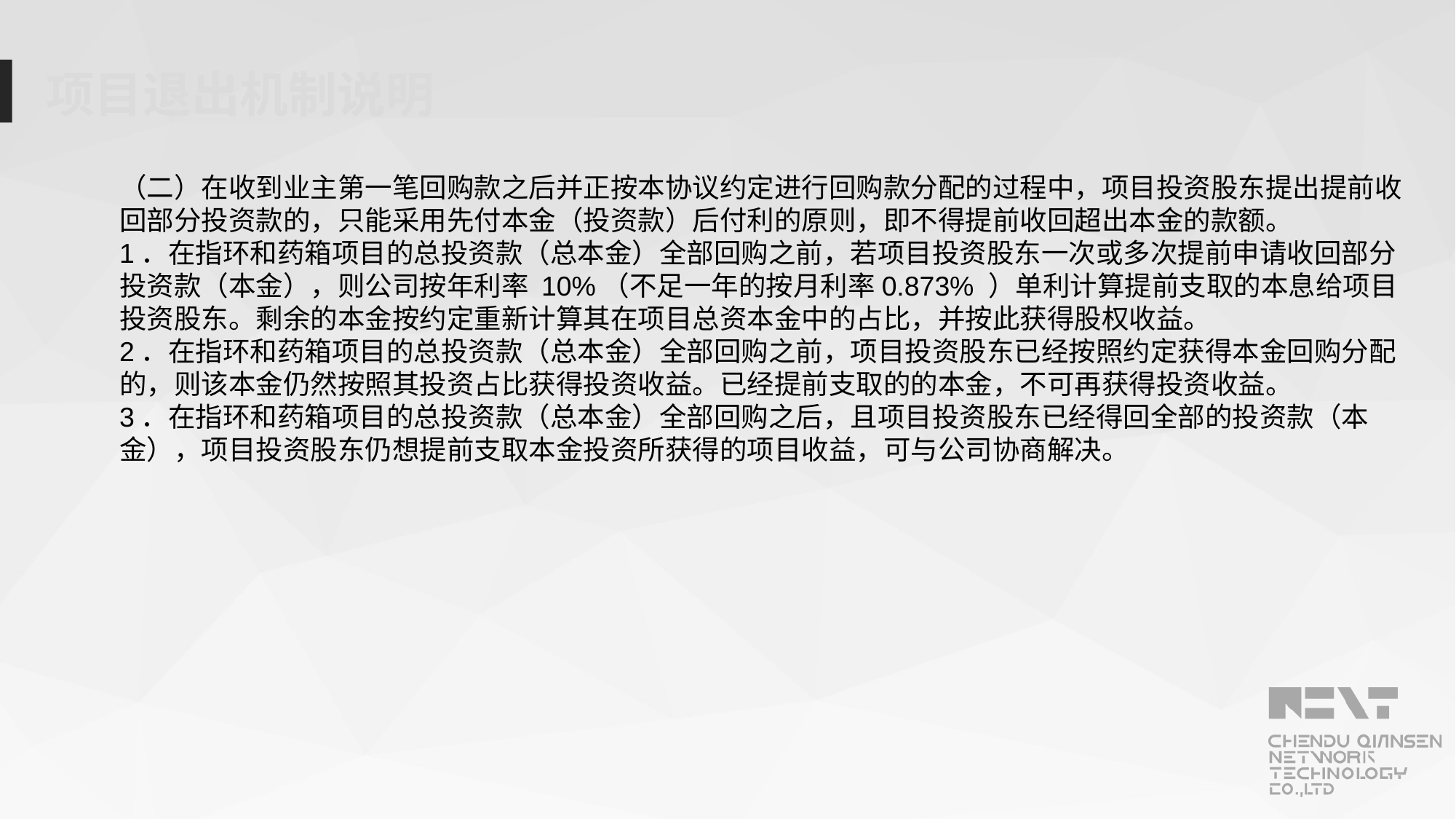

项目退出机制说明
（二）在收到业主第一笔回购款之后并正按本协议约定进行回购款分配的过程中，项目投资股东提出提前收回部分投资款的，只能采用先付本金（投资款）后付利的原则，即不得提前收回超出本金的款额。
1．在指环和药箱项目的总投资款（总本金）全部回购之前，若项目投资股东一次或多次提前申请收回部分投资款（本金），则公司按年利率 10%（不足一年的按月利率0.873% ）单利计算提前支取的本息给项目投资股东。剩余的本金按约定重新计算其在项目总资本金中的占比，并按此获得股权收益。
2．在指环和药箱项目的总投资款（总本金）全部回购之前，项目投资股东已经按照约定获得本金回购分配的，则该本金仍然按照其投资占比获得投资收益。已经提前支取的的本金，不可再获得投资收益。
3．在指环和药箱项目的总投资款（总本金）全部回购之后，且项目投资股东已经得回全部的投资款（本金），项目投资股东仍想提前支取本金投资所获得的项目收益，可与公司协商解决。